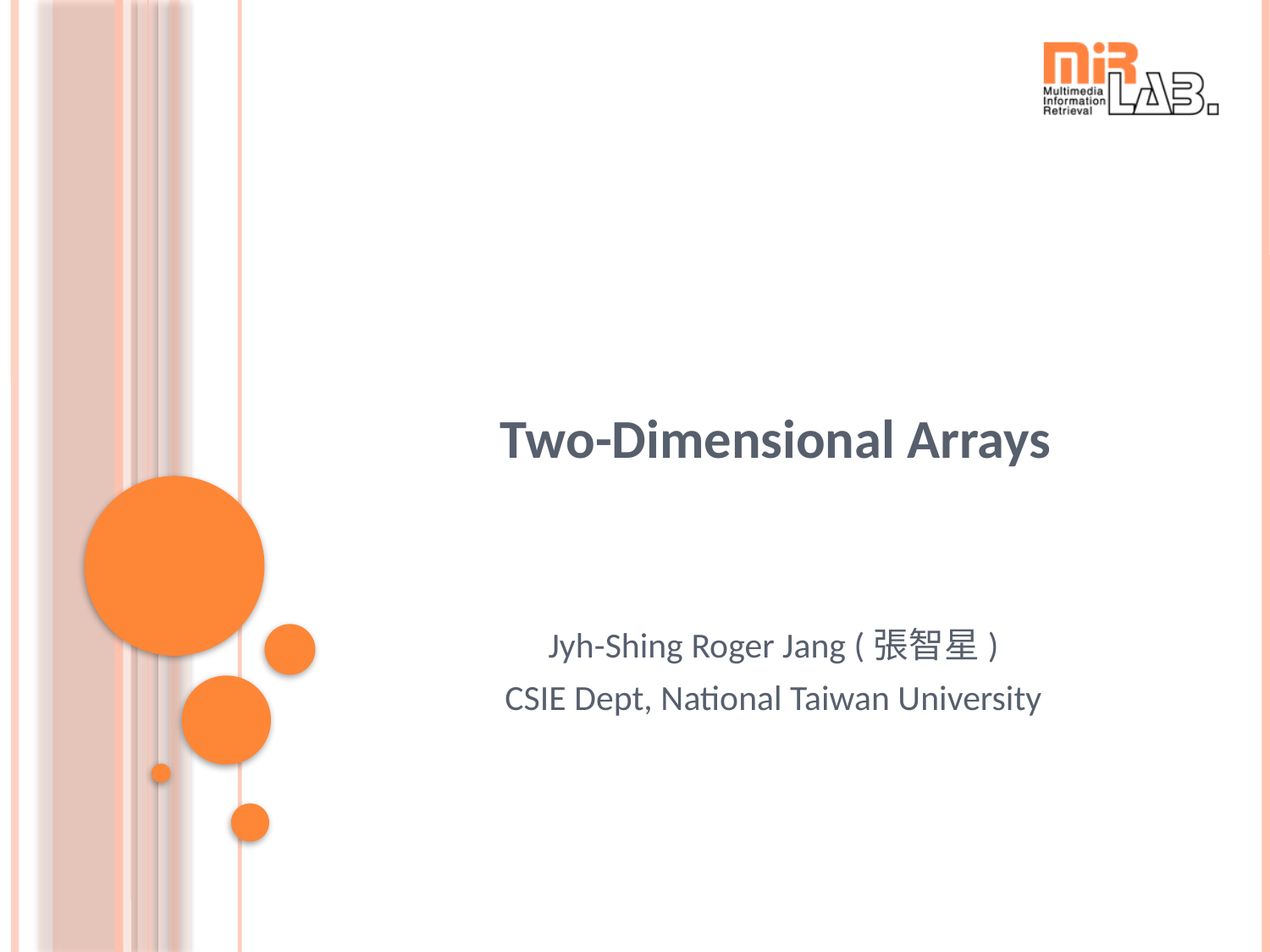

# Two-Dimensional Arrays
Jyh-Shing Roger Jang (張智星)
CSIE Dept, National Taiwan University